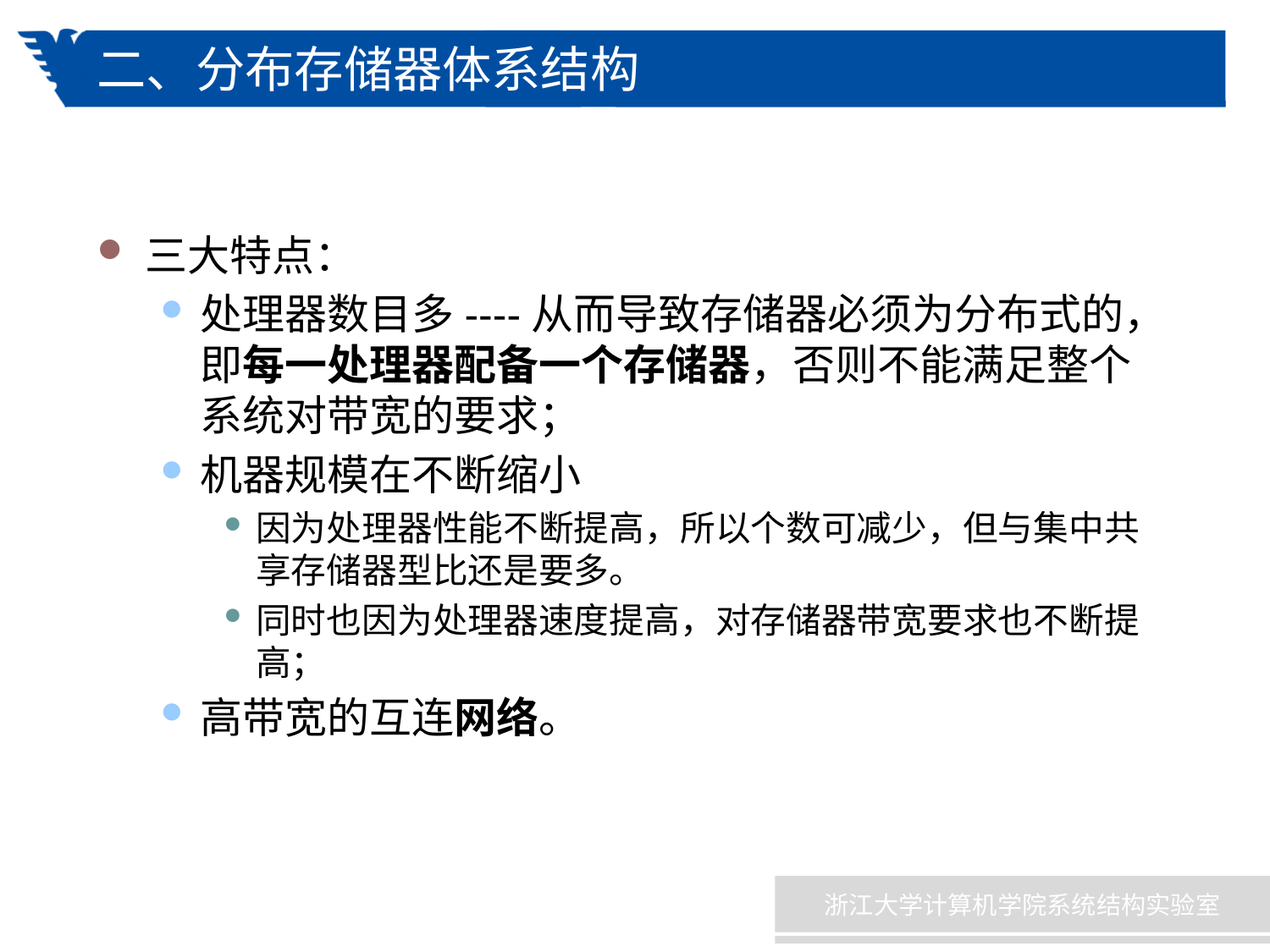

# 二、分布存储器体系结构
三大特点：
处理器数目多----从而导致存储器必须为分布式的，即每一处理器配备一个存储器，否则不能满足整个系统对带宽的要求；
机器规模在不断缩小
因为处理器性能不断提高，所以个数可减少，但与集中共享存储器型比还是要多。
同时也因为处理器速度提高，对存储器带宽要求也不断提高；
高带宽的互连网络。